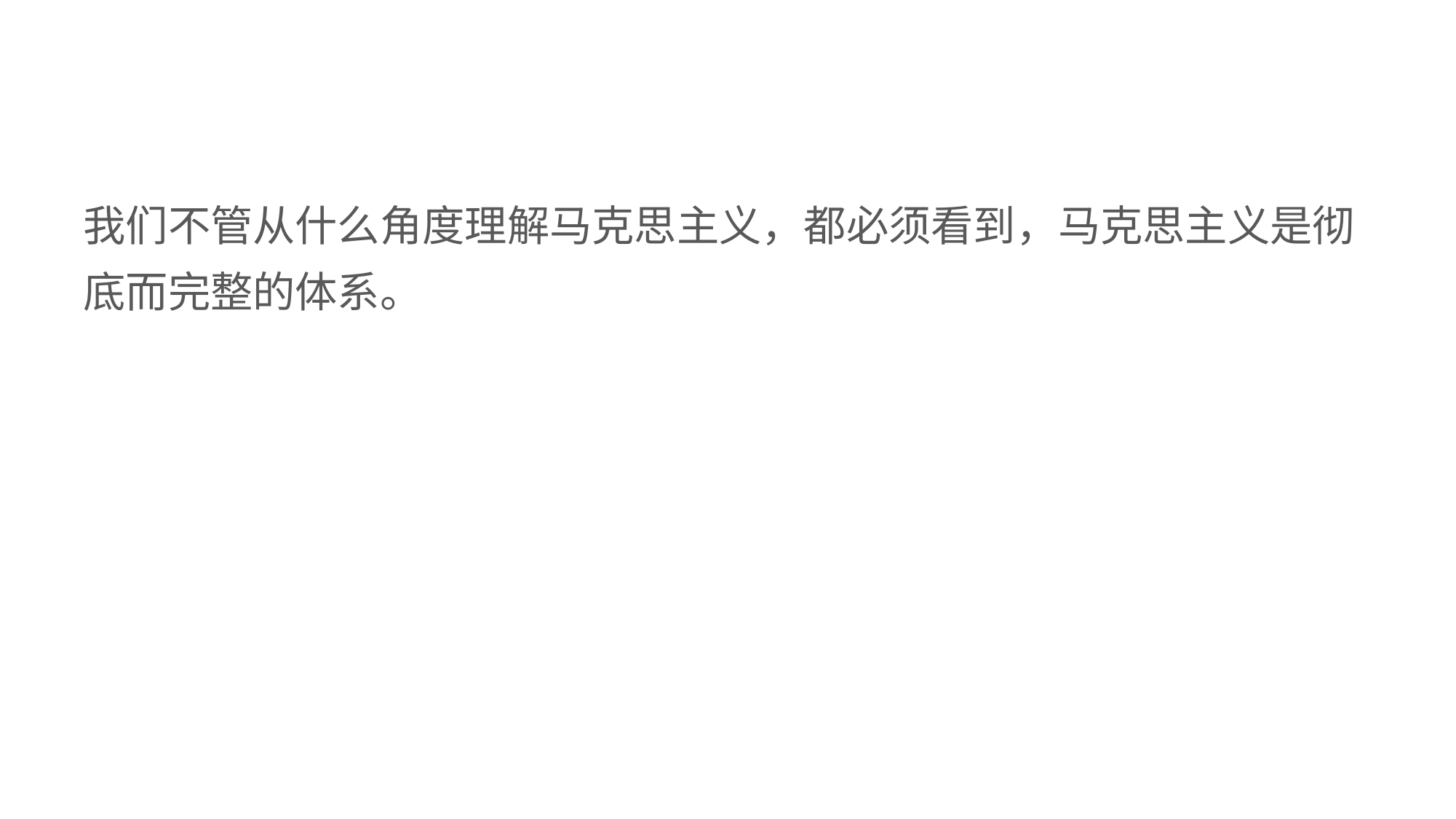

#
我们不管从什么角度理解马克思主义，都必须看到，马克思主义是彻底而完整的体系。